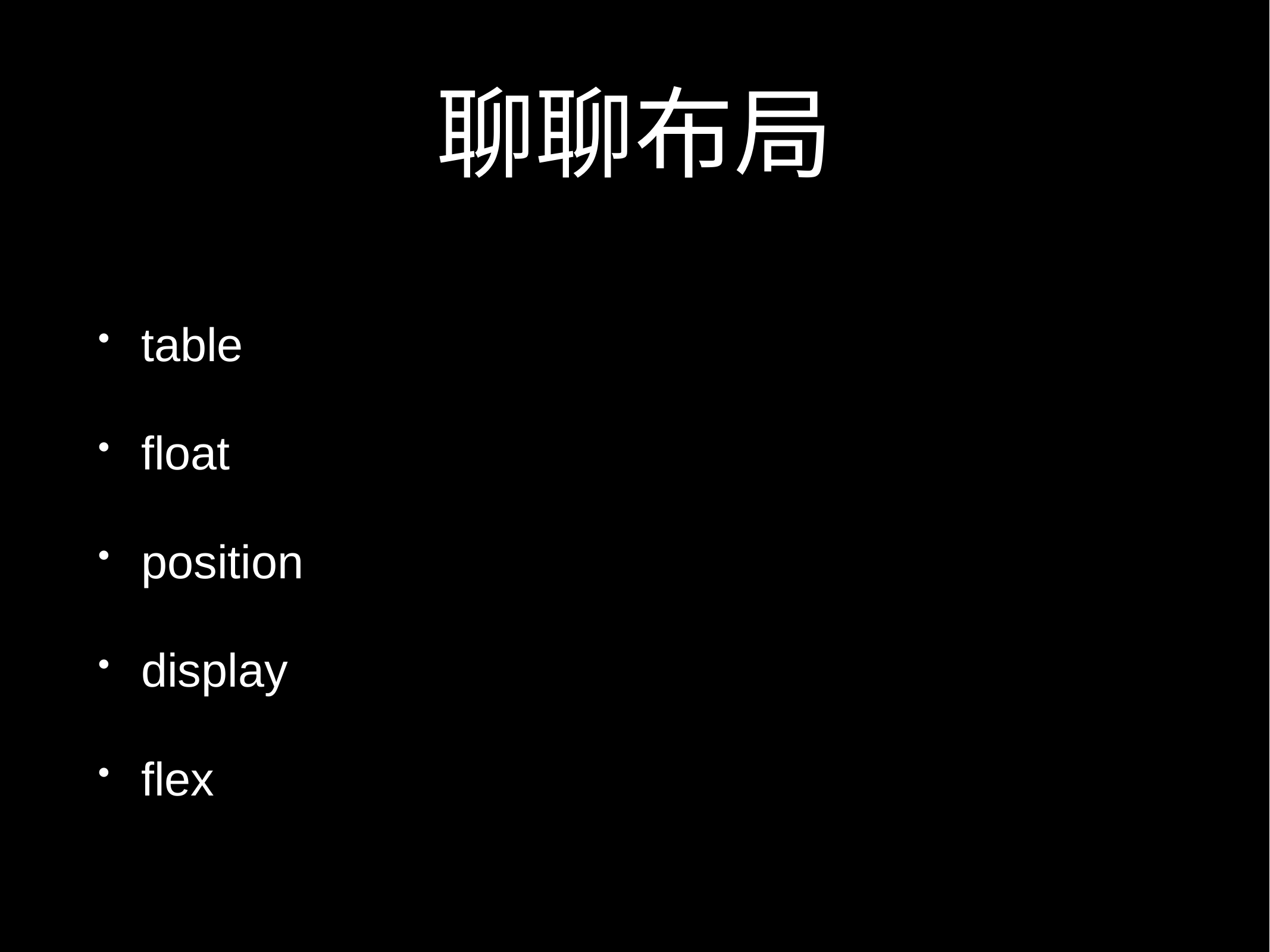

# 聊聊布局
table
float
position
display
flex